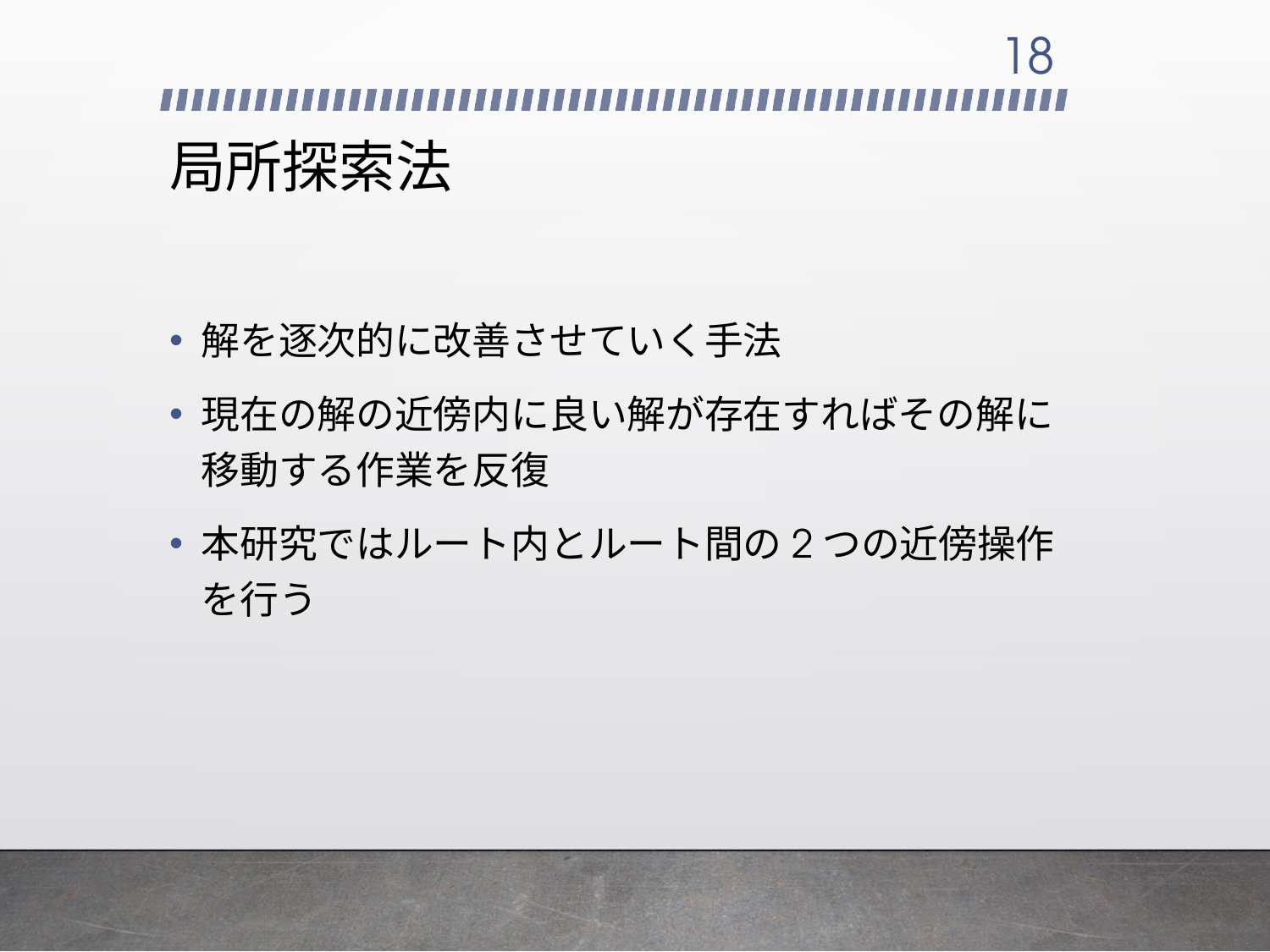

18
# 局所探索法
解を逐次的に改善させていく手法
現在の解の近傍内に良い解が存在すればその解に移動する作業を反復
本研究ではルート内とルート間の2つの近傍操作を行う